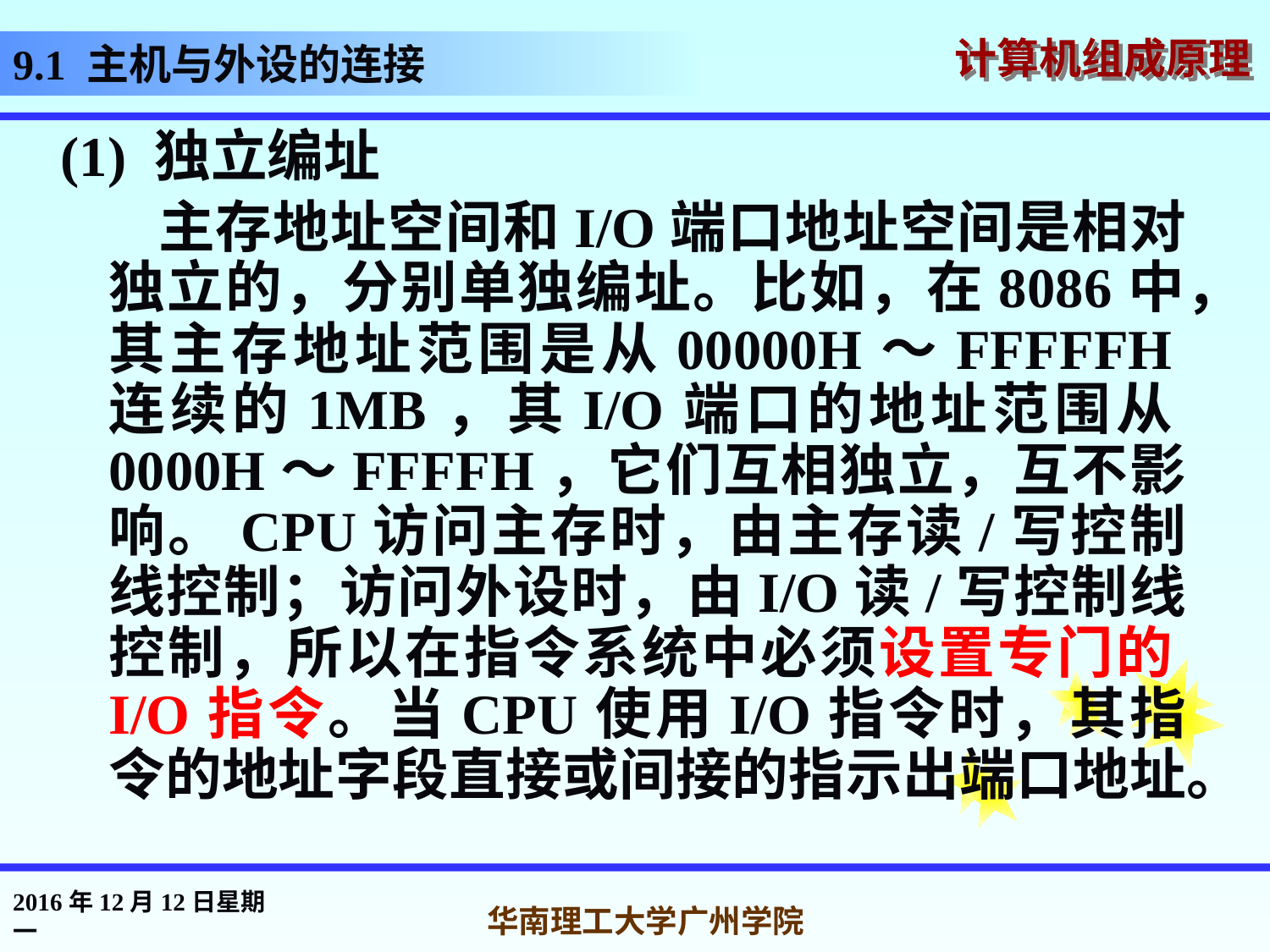

# 9.1 主机与外设的连接
(1) 独立编址
      主存地址空间和I/O端口地址空间是相对独立的，分别单独编址。比如，在8086中，其主存地址范围是从00000H～FFFFFH连续的1MB，其I/O端口的地址范围从0000H～FFFFH，它们互相独立，互不影响。CPU访问主存时，由主存读/写控制线控制；访问外设时，由I/O读/写控制线控制，所以在指令系统中必须设置专门的I/O指令。当CPU使用I/O指令时，其指令的地址字段直接或间接的指示出端口地址。
2016年12月12日星期一
华南理工大学广州学院